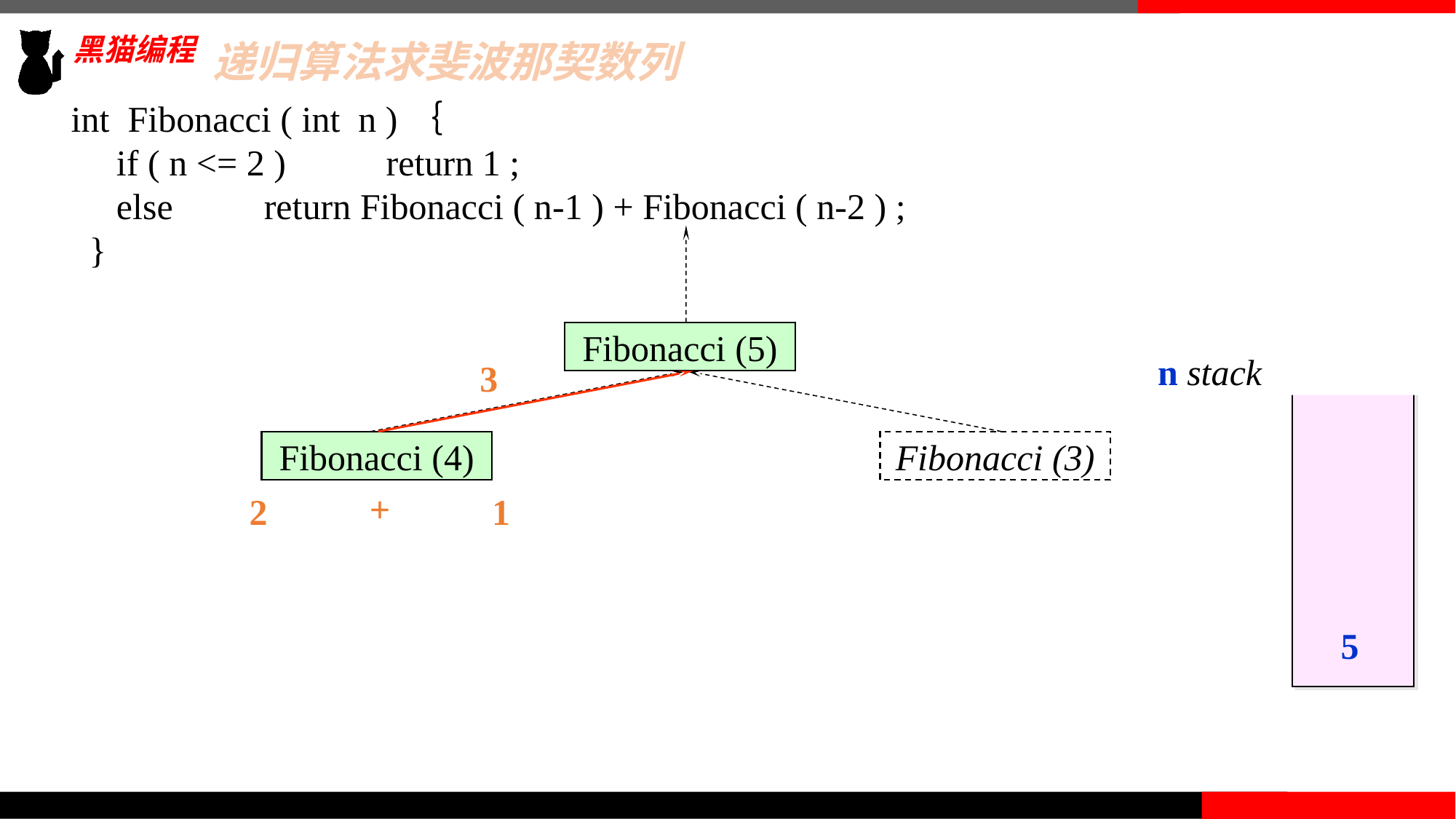

递归算法求斐波那契数列

int  Fibonacci ( int  n )｛
     if ( n <= 2 )           return 1 ;
     else          return Fibonacci ( n-1 ) + Fibonacci ( n-2 ) ;
  }

Fibonacci (5)
n stack
3

Fibonacci (4)
Fibonacci (3)
+
2
1

4
5